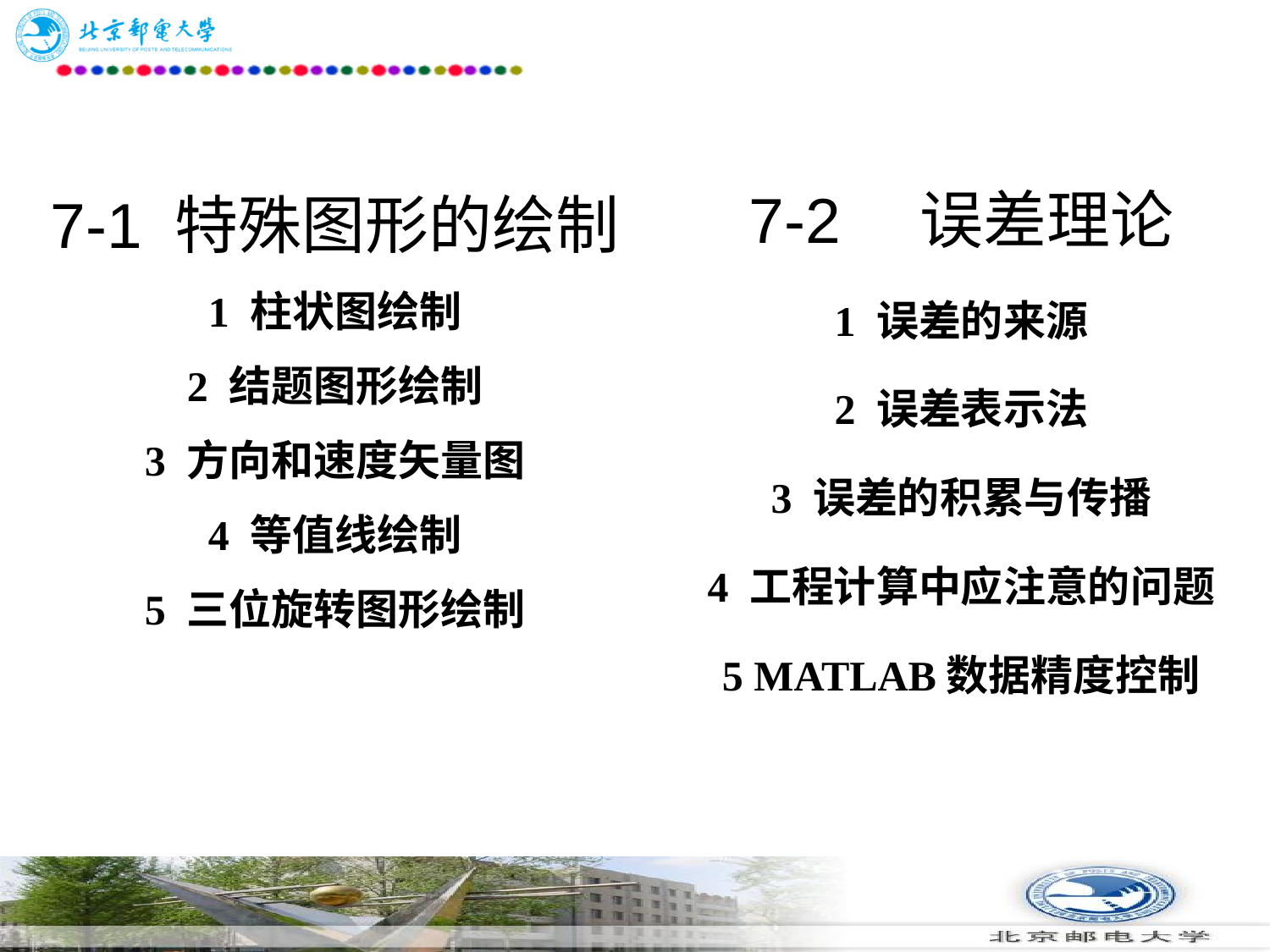

7-2　误差理论
1 误差的来源
2 误差表示法
3 误差的积累与传播
4 工程计算中应注意的问题
5 MATLAB数据精度控制

7-1 特殊图形的绘制
1 柱状图绘制
2 结题图形绘制
3 方向和速度矢量图
4 等值线绘制
5 三位旋转图形绘制